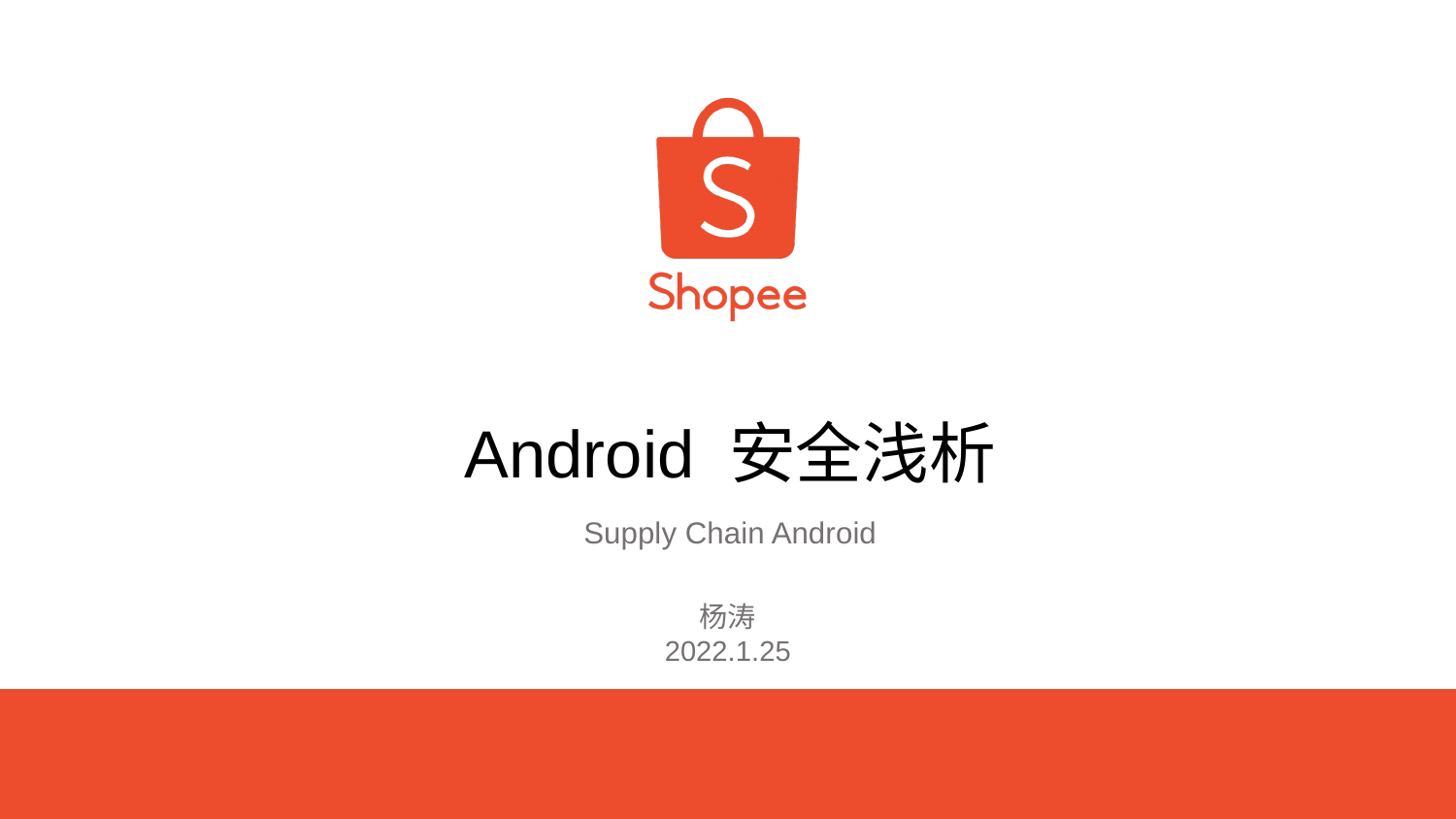

Android 安全浅析
Supply Chain Android
杨涛
2022.1.25